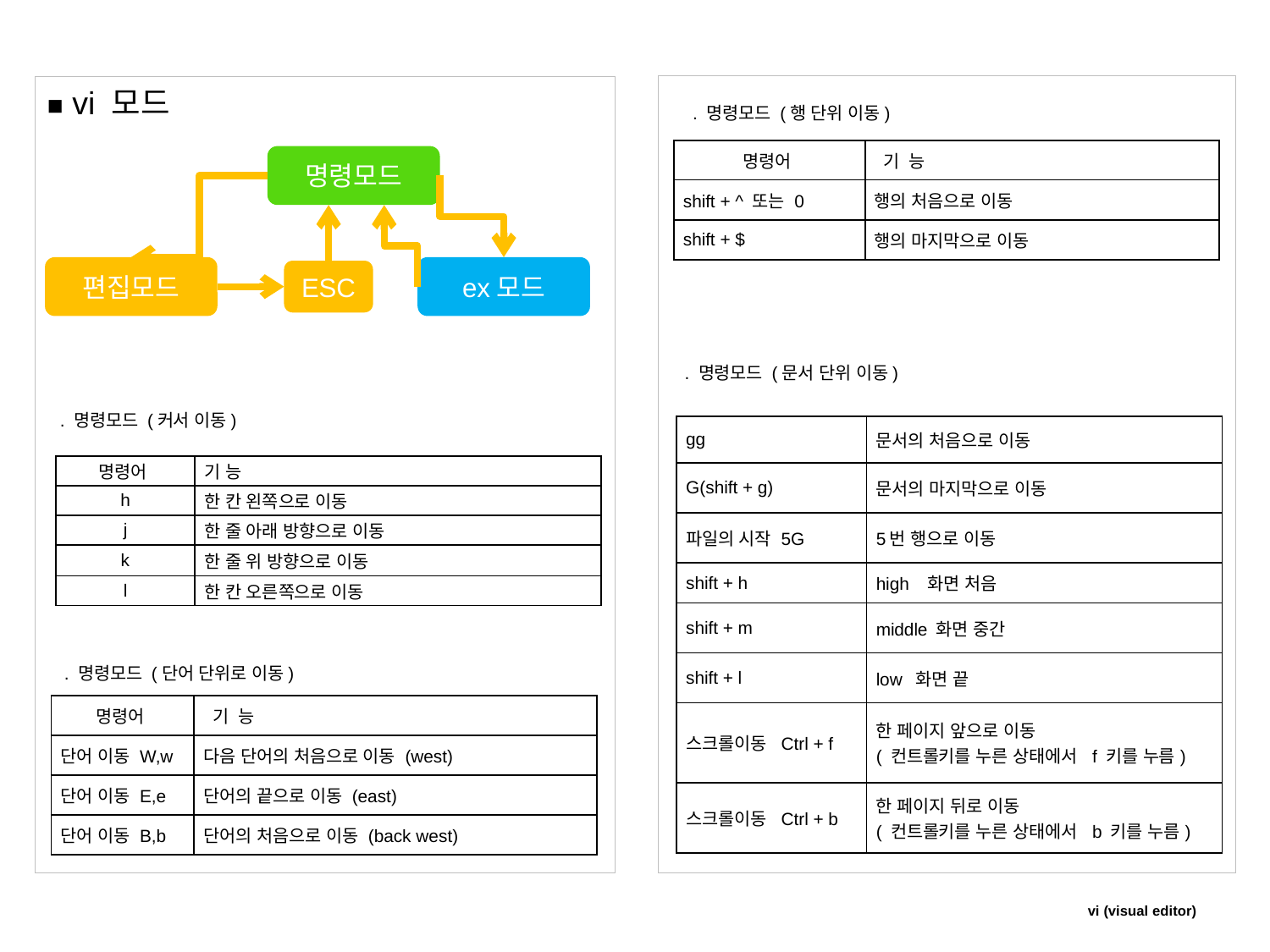

■ vi 모드

. 명령모드 (행 단위 이동)
| 명령어 | 기 능 |
| --- | --- |
| shift + ^ 또는 0 | 행의 처음으로 이동 |
| shift + $ | 행의 마지막으로 이동 |
명령모드
편집모드
ex모드
ESC
. 명령모드 (문서 단위 이동)
. 명령모드 (커서 이동)
| gg | 문서의 처음으로 이동 |
| --- | --- |
| G(shift + g) | 문서의 마지막으로 이동 |
| 파일의 시작 5G | 5번 행으로 이동 |
| shift + h | high 화면 처음 |
| shift + m | middle 화면 중간 |
| shift + l | low 화면 끝 |
| 스크롤이동 Ctrl + f | 한 페이지 앞으로 이동 ( 컨트롤키를 누른 상태에서 f 키를 누름) |
| 스크롤이동 Ctrl + b | 한 페이지 뒤로 이동 ( 컨트롤키를 누른 상태에서 b 키를 누름) |
| 명령어 | 기 능 |
| --- | --- |
| h | 한 칸 왼쪽으로 이동 |
| j | 한 줄 아래 방향으로 이동 |
| k | 한 줄 위 방향으로 이동 |
| l | 한 칸 오른쪽으로 이동 |
. 명령모드 (단어 단위로 이동)
| 명령어 | 기 능 |
| --- | --- |
| 단어 이동 W,w | 다음 단어의 처음으로 이동 (west) |
| 단어 이동 E,e | 단어의 끝으로 이동 (east) |
| 단어 이동 B,b | 단어의 처음으로 이동 (back west) |
vi (visual editor)